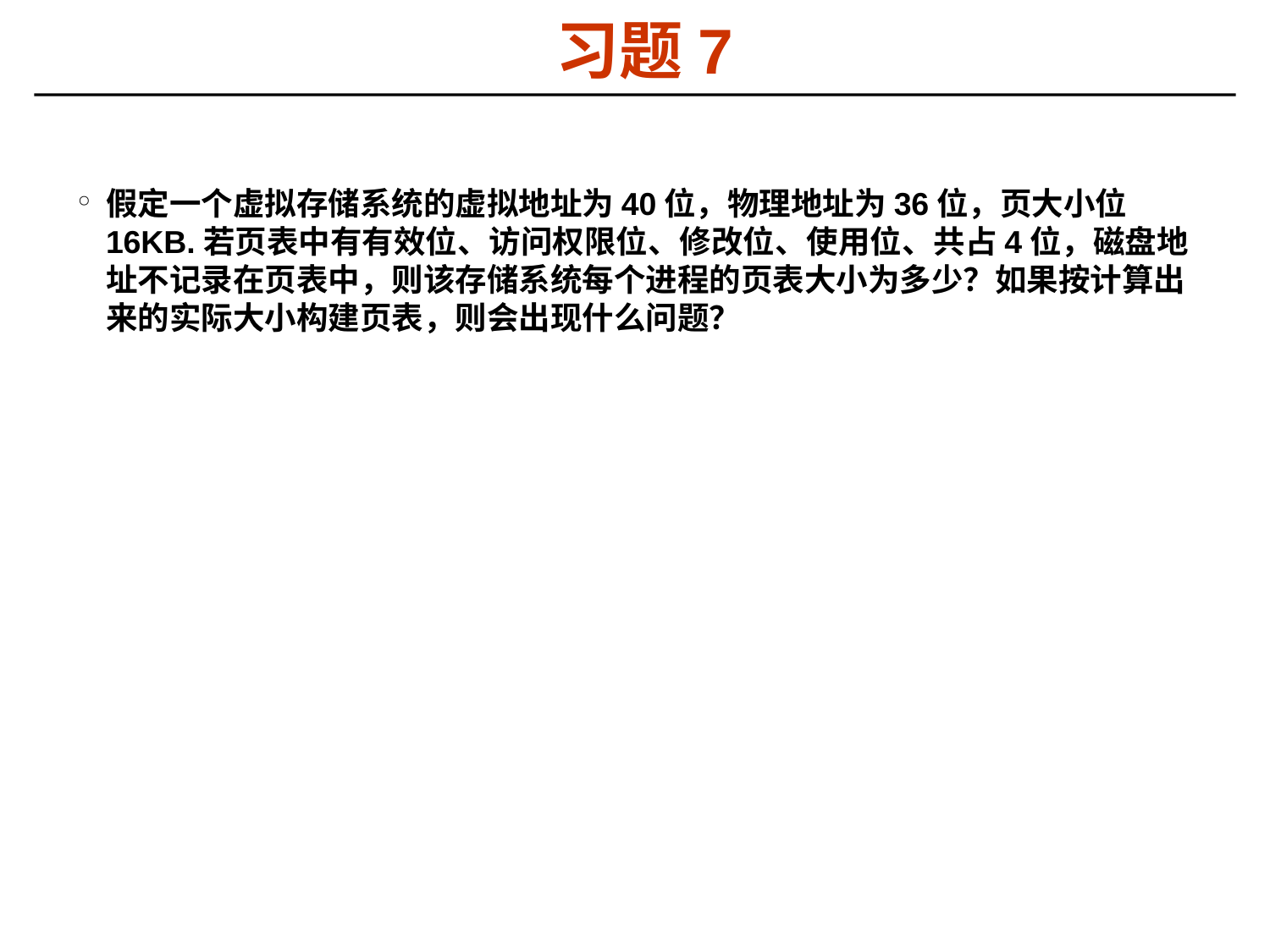

# 习题7
假定一个虚拟存储系统的虚拟地址为40位，物理地址为36位，页大小位16KB.若页表中有有效位、访问权限位、修改位、使用位、共占4位，磁盘地址不记录在页表中，则该存储系统每个进程的页表大小为多少？如果按计算出来的实际大小构建页表，则会出现什么问题？